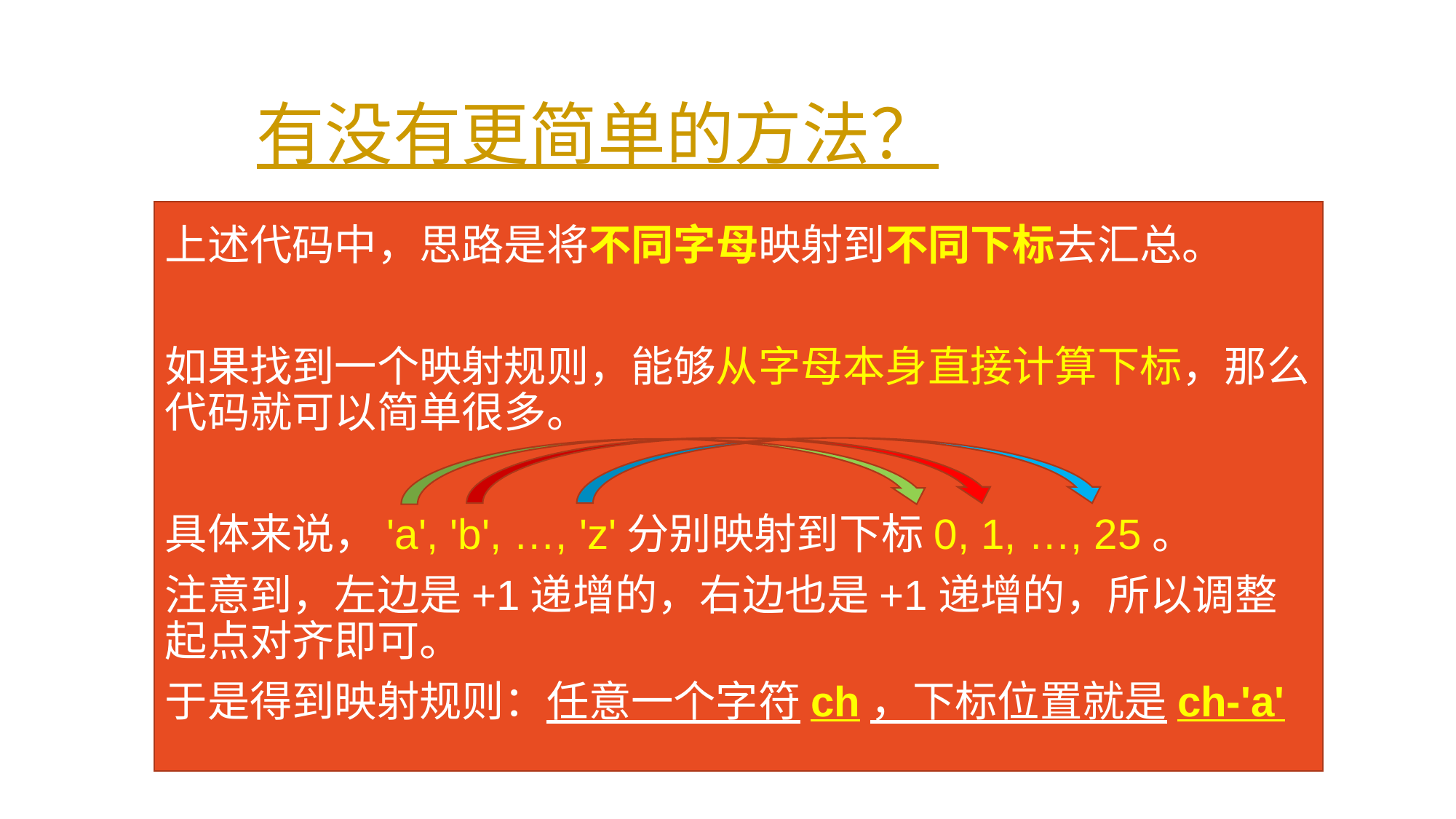

# 有没有更简单的方法？
上述代码中，思路是将不同字母映射到不同下标去汇总。

如果找到一个映射规则，能够从字母本身直接计算下标，那么代码就可以简单很多。

具体来说，'a', 'b', …, 'z'分别映射到下标0, 1, …, 25。
注意到，左边是+1递增的，右边也是+1递增的，所以调整起点对齐即可。
于是得到映射规则：任意一个字符ch，下标位置就是ch-'a'